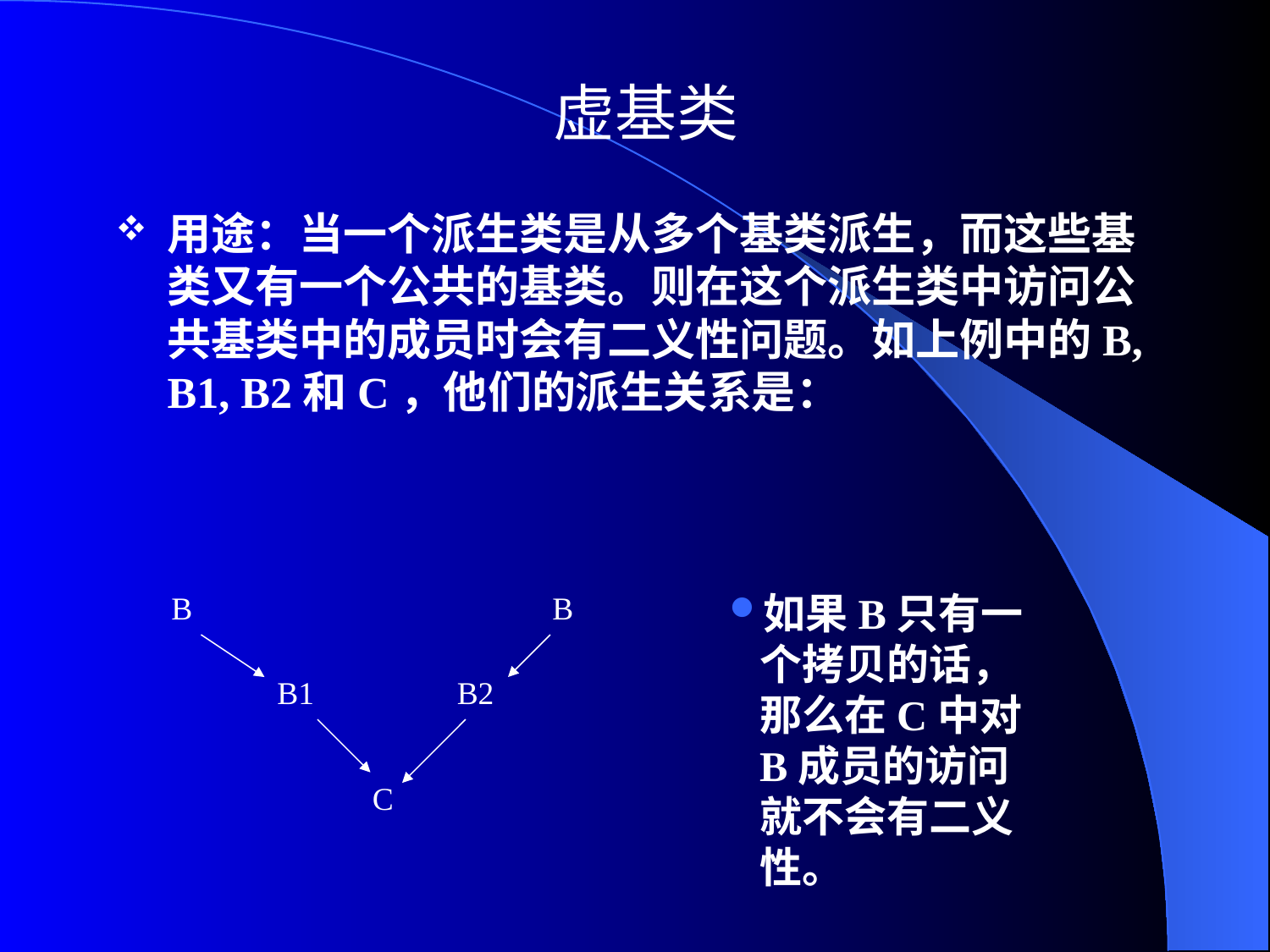

# 虚基类
用途：当一个派生类是从多个基类派生，而这些基类又有一个公共的基类。则在这个派生类中访问公共基类中的成员时会有二义性问题。如上例中的B, B1, B2和C，他们的派生关系是：
B
B

B1
B2

C
如果B只有一个拷贝的话，那么在C中对B成员的访问就不会有二义性。